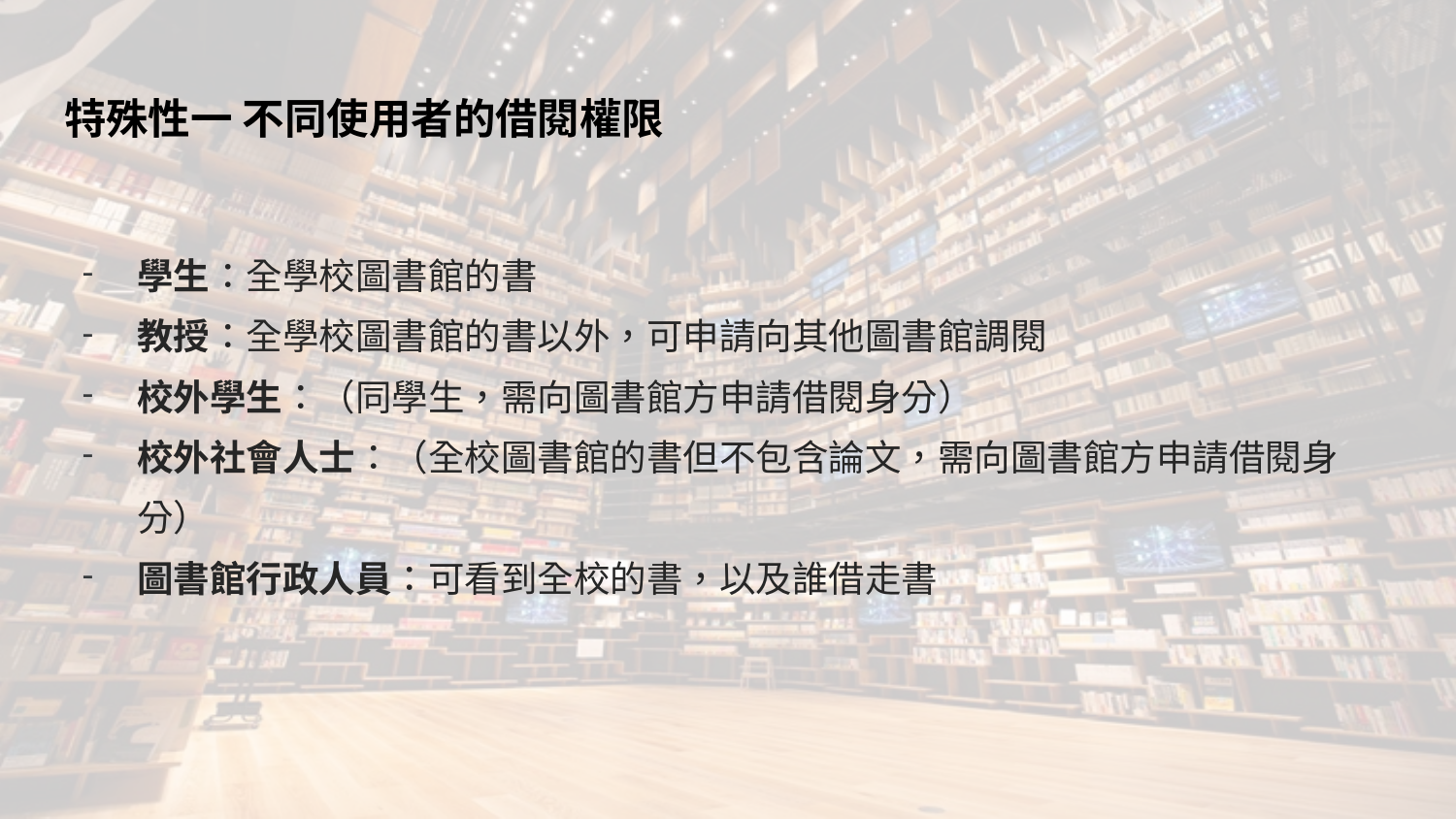

# 特殊性一 不同使用者的借閱權限

學生：全學校圖書館的書
教授：全學校圖書館的書以外，可申請向其他圖書館調閱
校外學生：（同學生，需向圖書館方申請借閱身分）
校外社會人士：（全校圖書館的書但不包含論文，需向圖書館方申請借閱身分）
圖書館行政人員：可看到全校的書，以及誰借走書